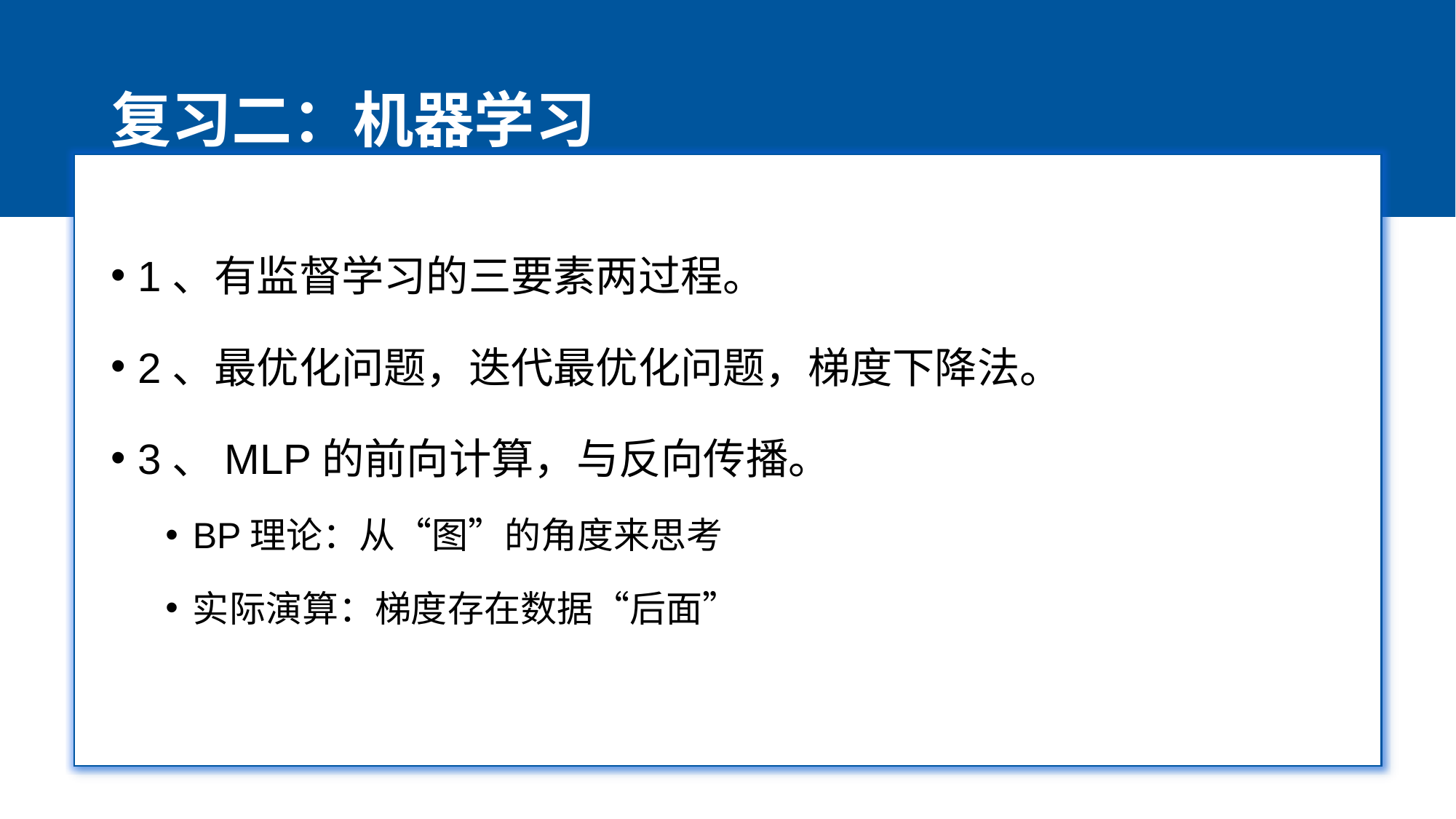

# 复习二：机器学习
1、有监督学习的三要素两过程。
2、最优化问题，迭代最优化问题，梯度下降法。
3、MLP的前向计算，与反向传播。
BP理论：从“图”的角度来思考
实际演算：梯度存在数据“后面”